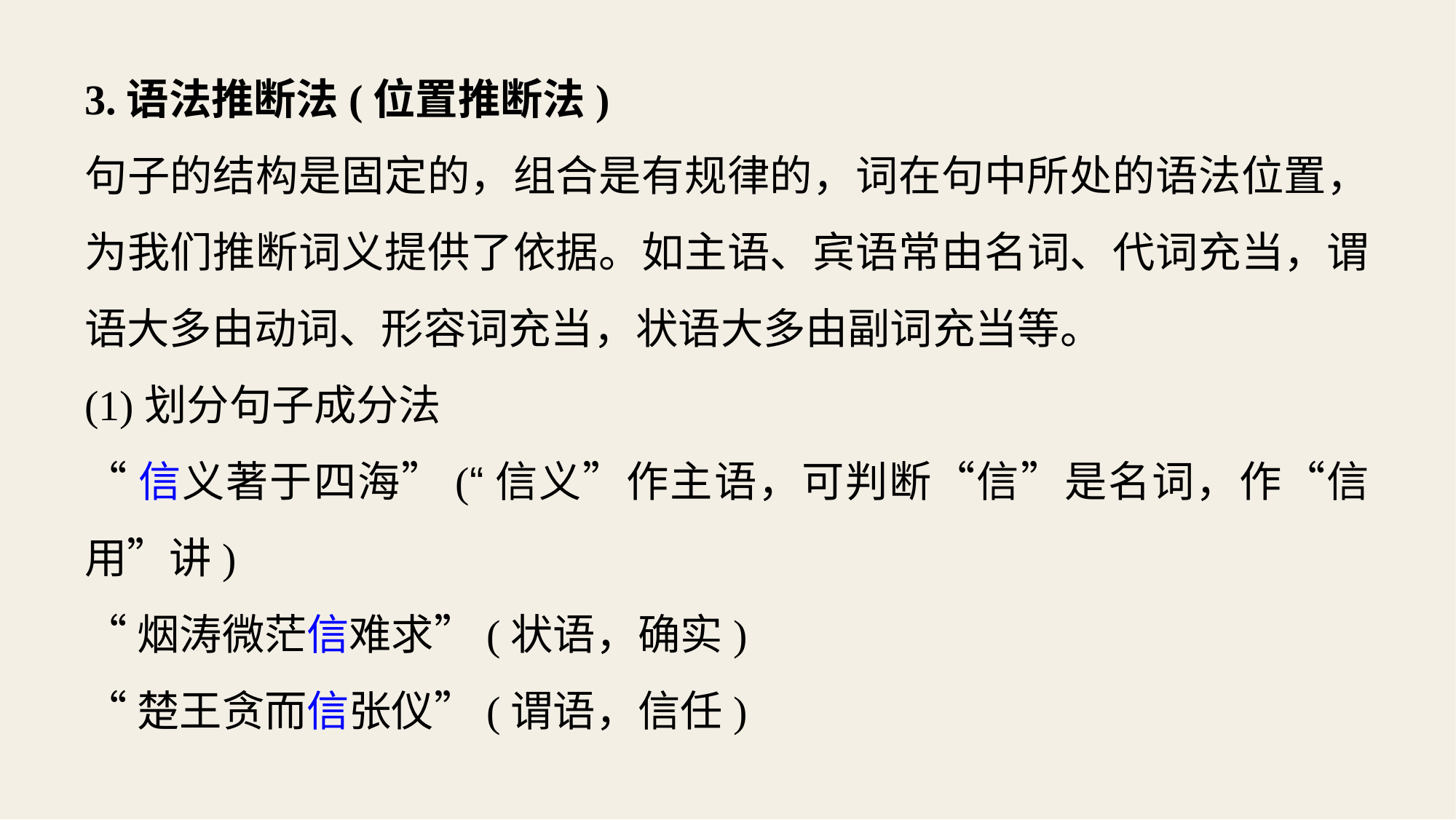

3.语法推断法(位置推断法)
句子的结构是固定的，组合是有规律的，词在句中所处的语法位置，为我们推断词义提供了依据。如主语、宾语常由名词、代词充当，谓语大多由动词、形容词充当，状语大多由副词充当等。
(1)划分句子成分法
“信义著于四海”(“信义”作主语，可判断“信”是名词，作“信用”讲)
“烟涛微茫信难求”(状语，确实)
“楚王贪而信张仪”(谓语，信任)